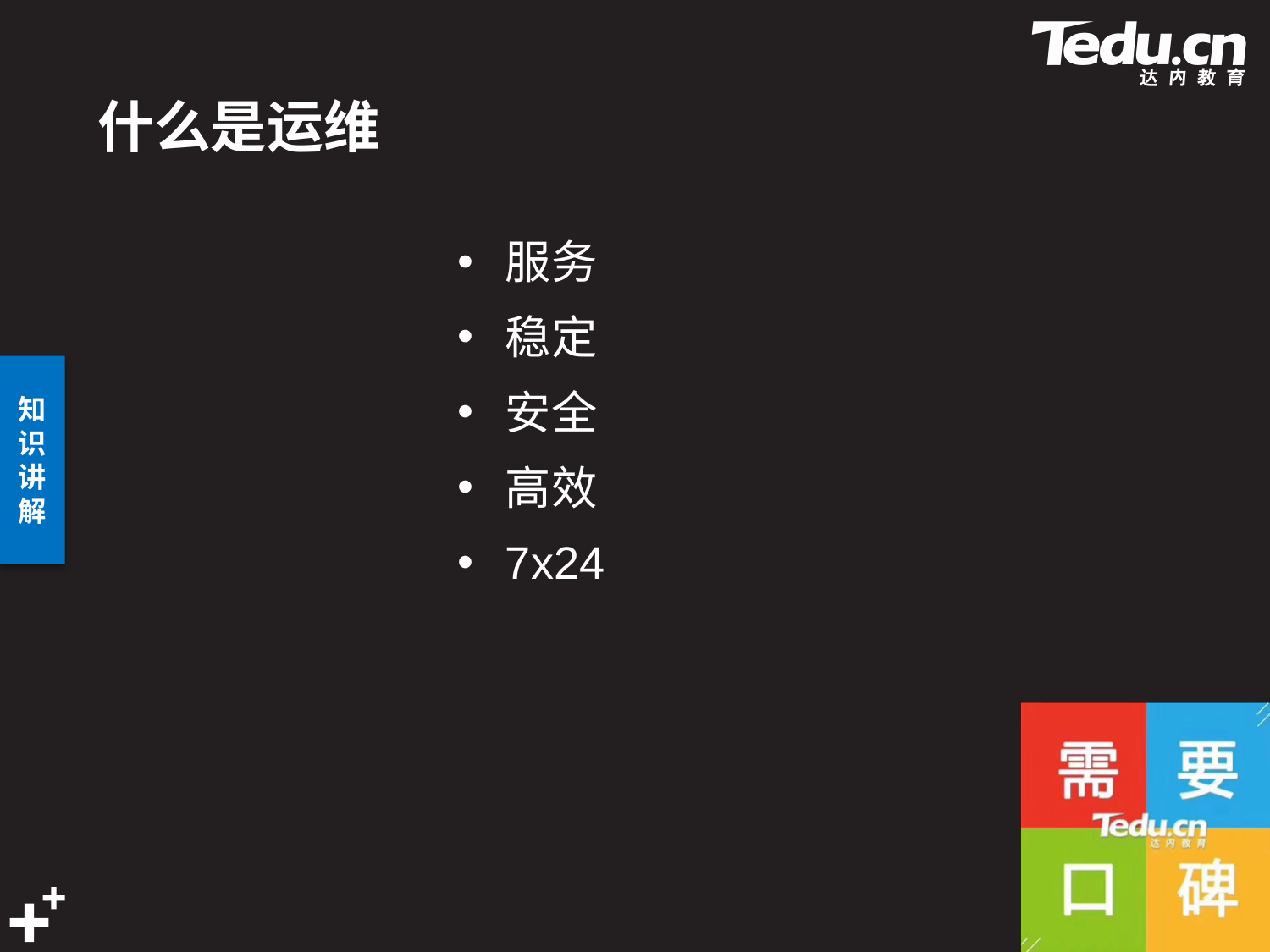

# 什么是运维
服务
稳定
安全
高效
7x24